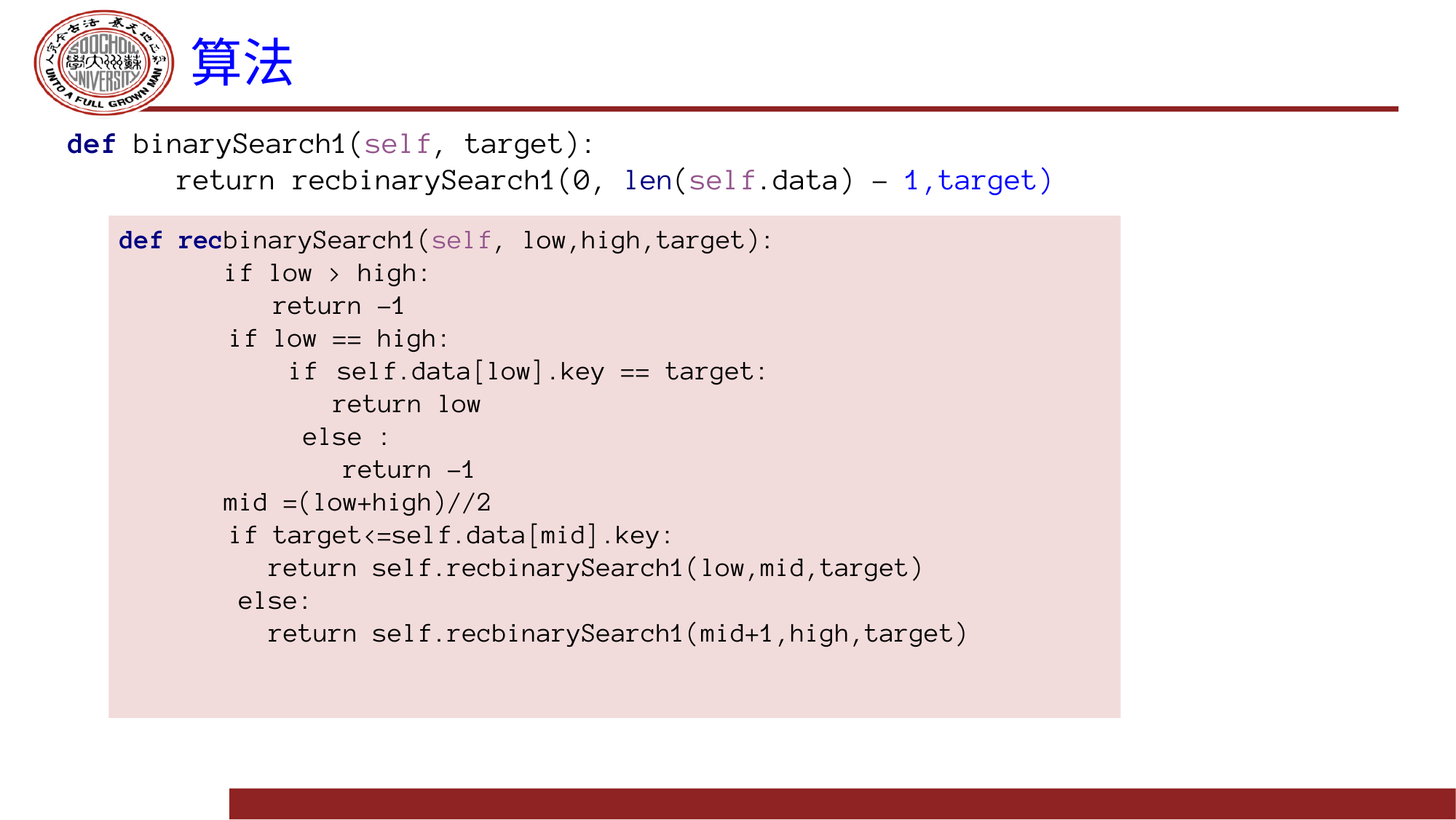

# 算法
def binarySearch1(self, target):
	return recbinarySearch1(0, len(self.data) – 1,target)
def recbinarySearch1(self, low,high,target):
       if low > high:
	   return -1
	if low == high:
	    if	self.data[low].key == target:
	       return low
	     else :
               return -1
       mid =(low+high)//2
    	if target<=self.data[mid].key:
          return self.recbinarySearch1(low,mid,target)
        else:
          return self.recbinarySearch1(mid+1,high,target)